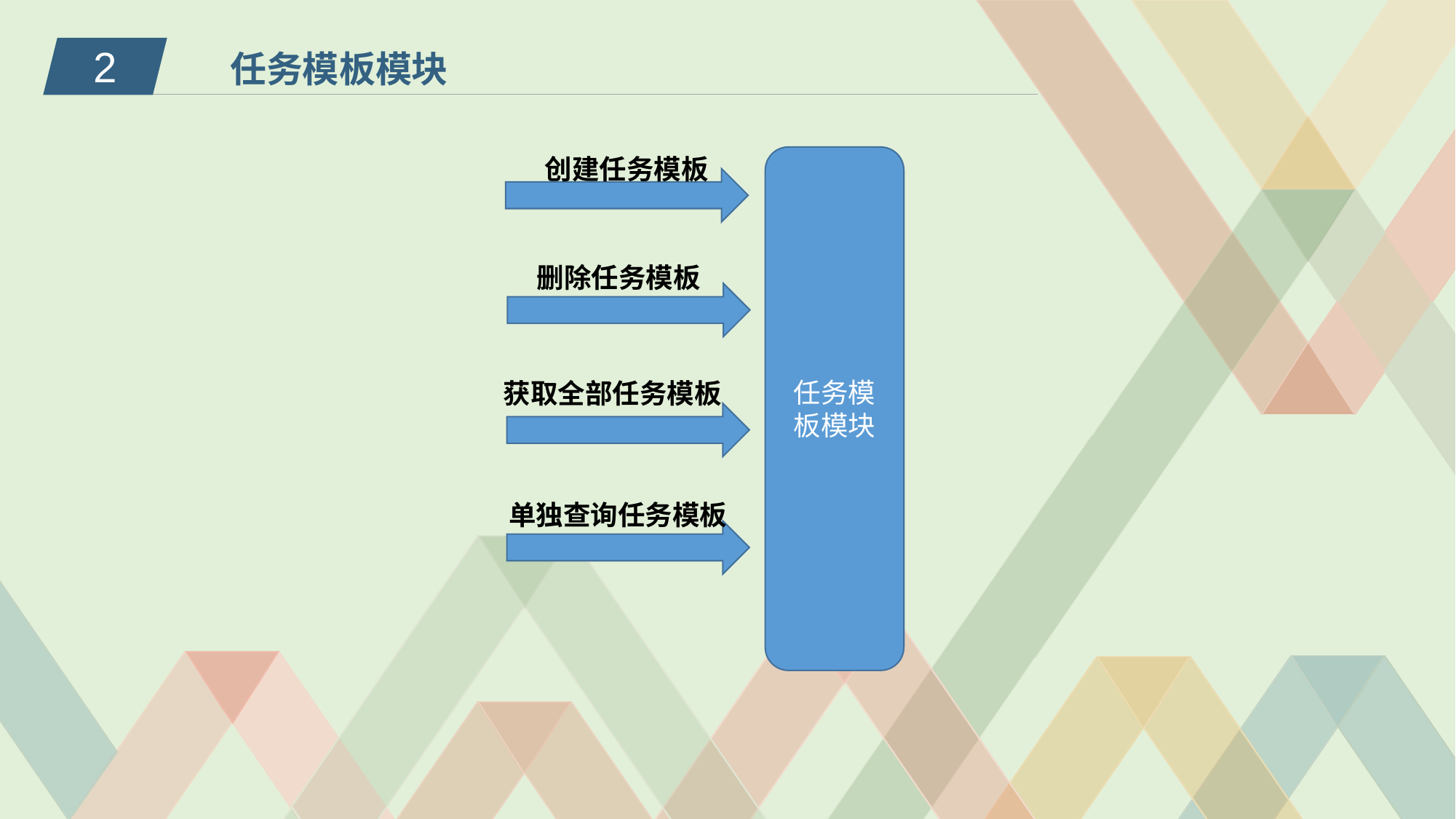

2

任务模板模块

创建任务模板
任务模板模块

删除任务模板

获取全部任务模板

单独查询任务模板